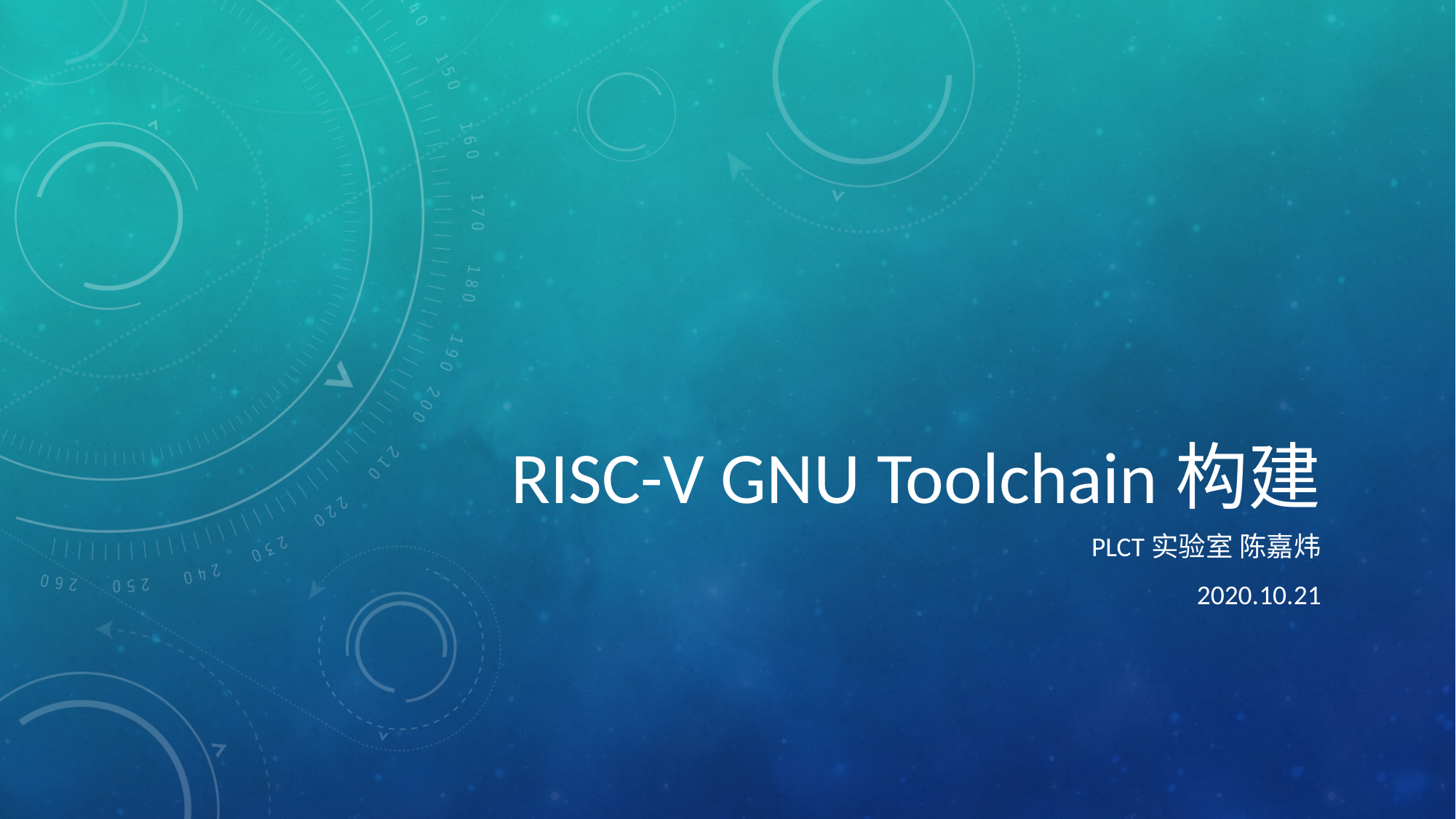

# RISC-V GNU Toolchain构建
PLCT实验室 陈嘉炜
2020.10.21